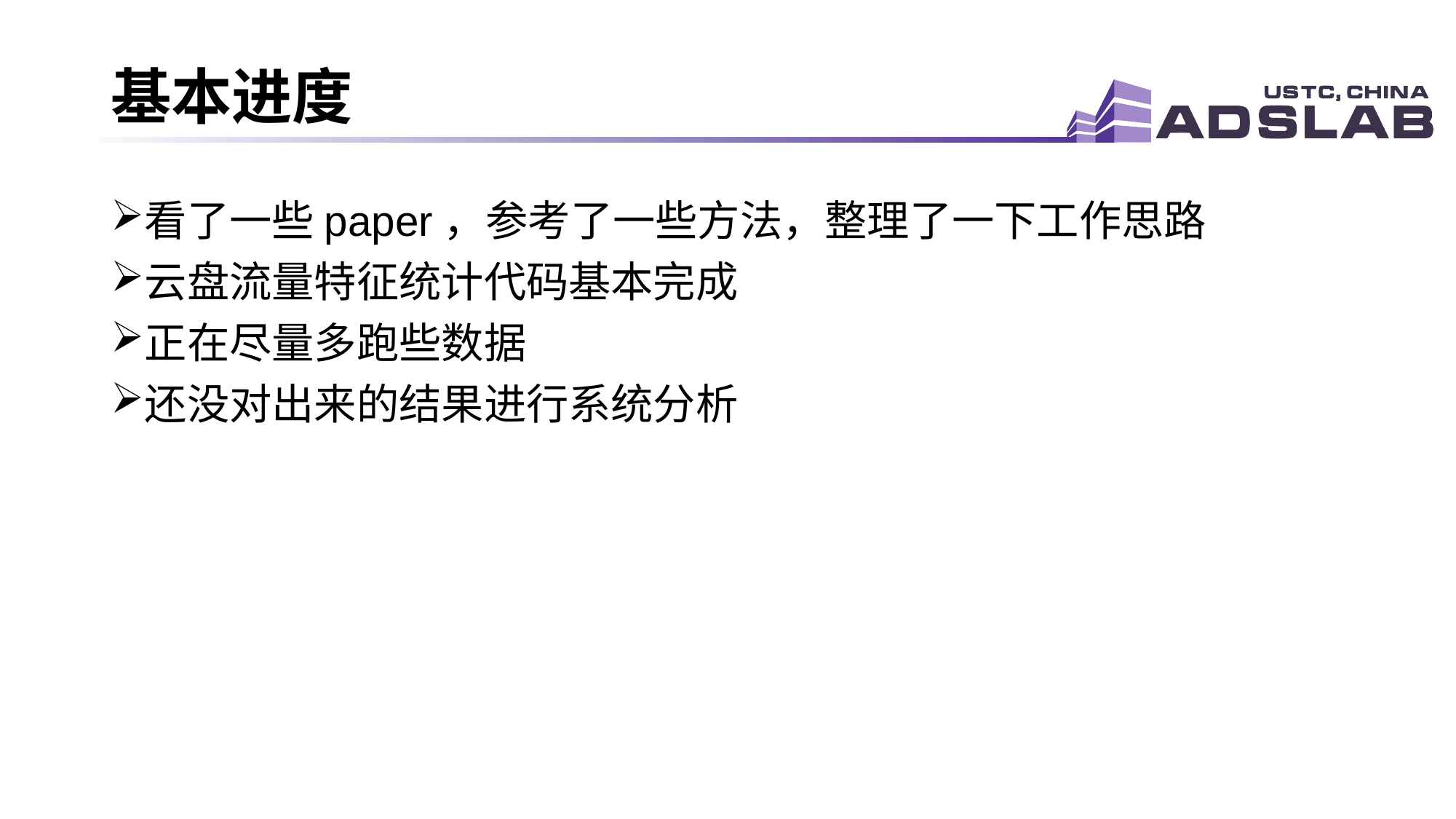

# 基本进度
看了一些paper，参考了一些方法，整理了一下工作思路
云盘流量特征统计代码基本完成
正在尽量多跑些数据
还没对出来的结果进行系统分析

2